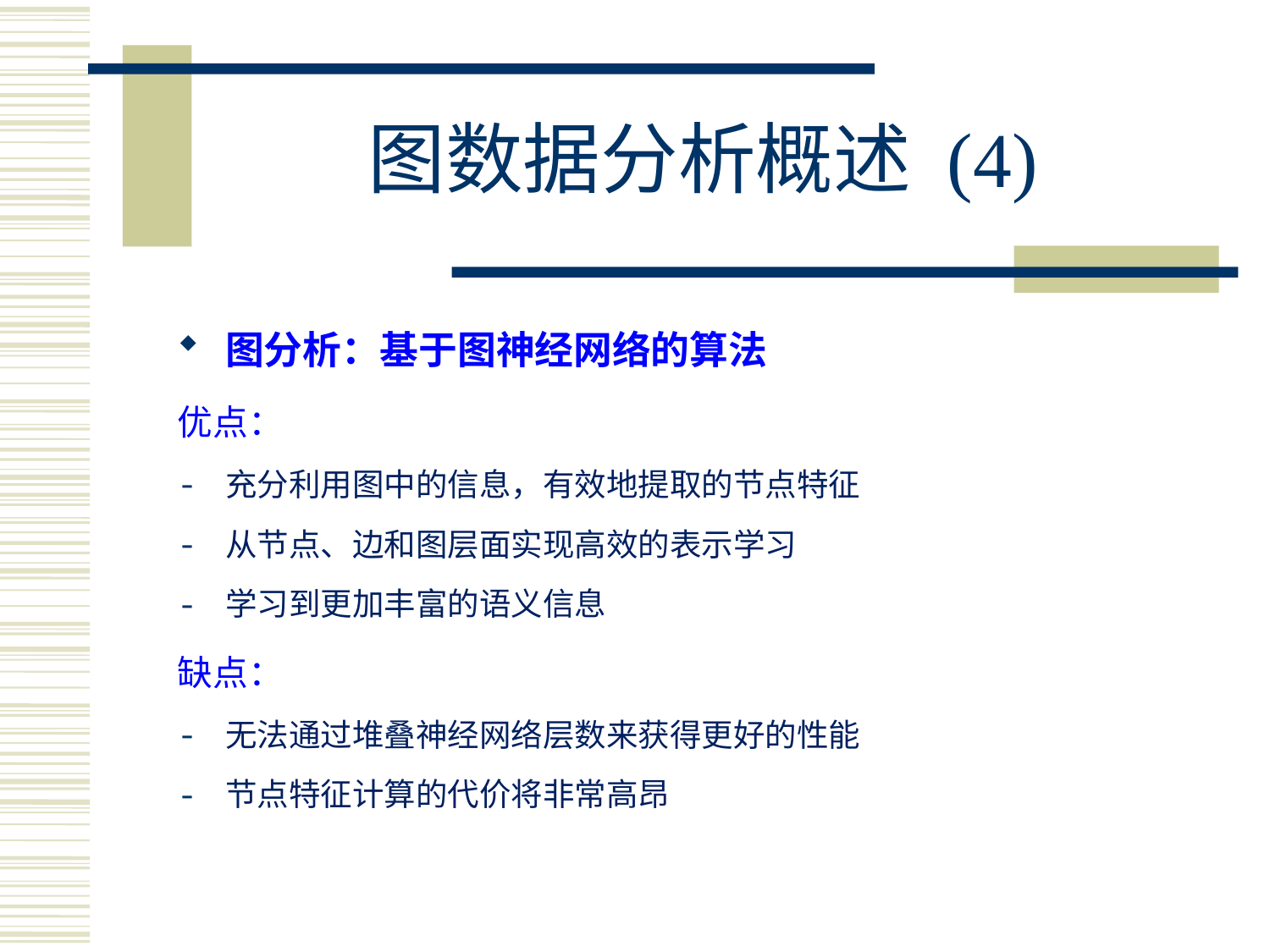

# 图数据分析概述 (4)

图分析：基于图神经网络的算法
优点：
充分利用图中的信息，有效地提取的节点特征
从节点、边和图层面实现高效的表示学习
学习到更加丰富的语义信息
缺点：
无法通过堆叠神经网络层数来获得更好的性能
节点特征计算的代价将非常高昂